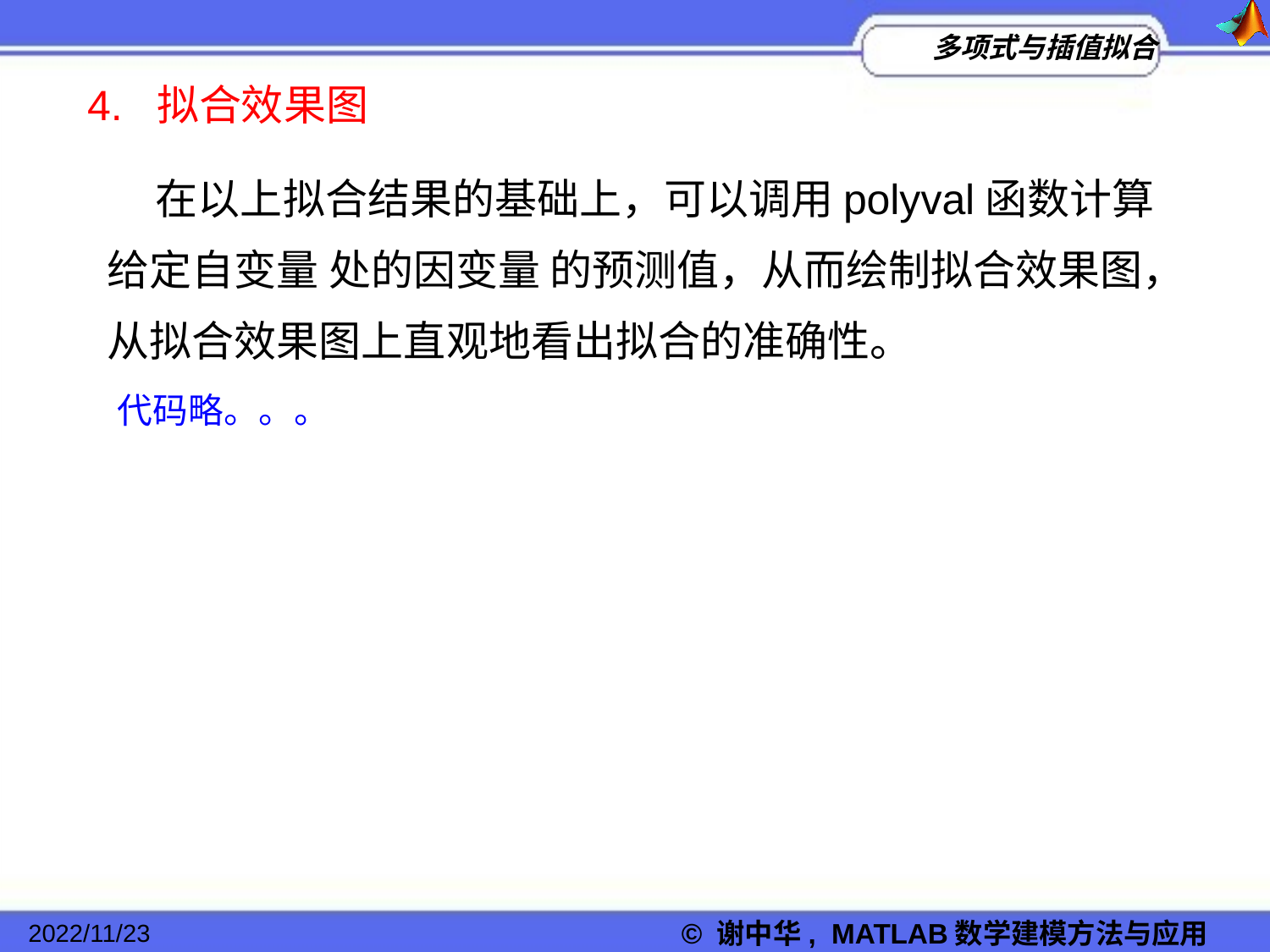

4.  拟合效果图
    在以上拟合结果的基础上，可以调用polyval函数计算给定自变量 处的因变量 的预测值，从而绘制拟合效果图，从拟合效果图上直观地看出拟合的准确性。
代码略。。。
© 谢中华,  MATLAB数学建模方法与应用
2022/11/23